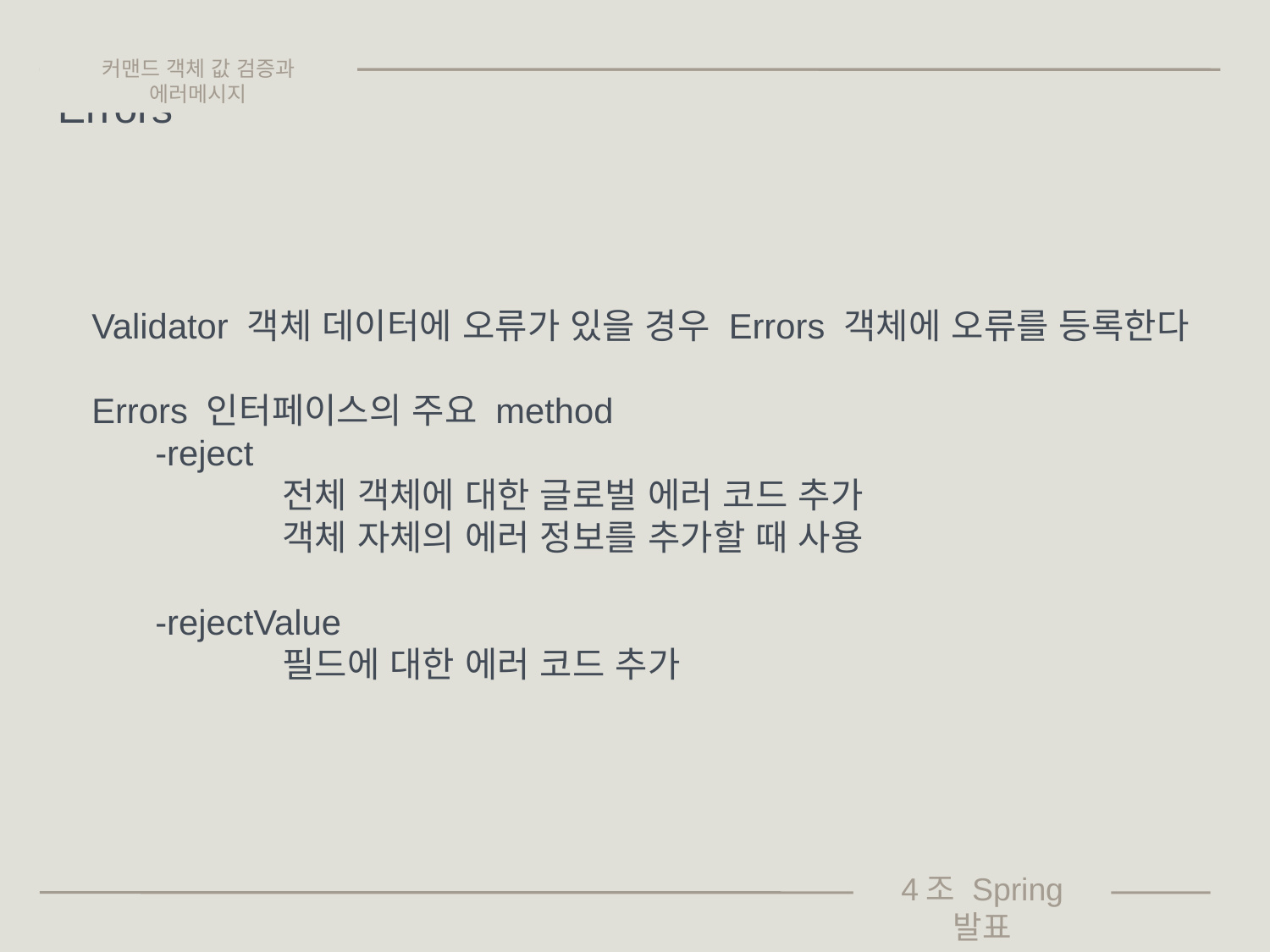

커맨드 객체 값 검증과 에러메시지
Errors
Validator 객체 데이터에 오류가 있을 경우 Errors 객체에 오류를 등록한다

Errors 인터페이스의 주요 method
-reject
	전체 객체에 대한 글로벌 에러 코드 추가
	객체 자체의 에러 정보를 추가할 때 사용

-rejectValue
	필드에 대한 에러 코드 추가
4조 Spring 발표